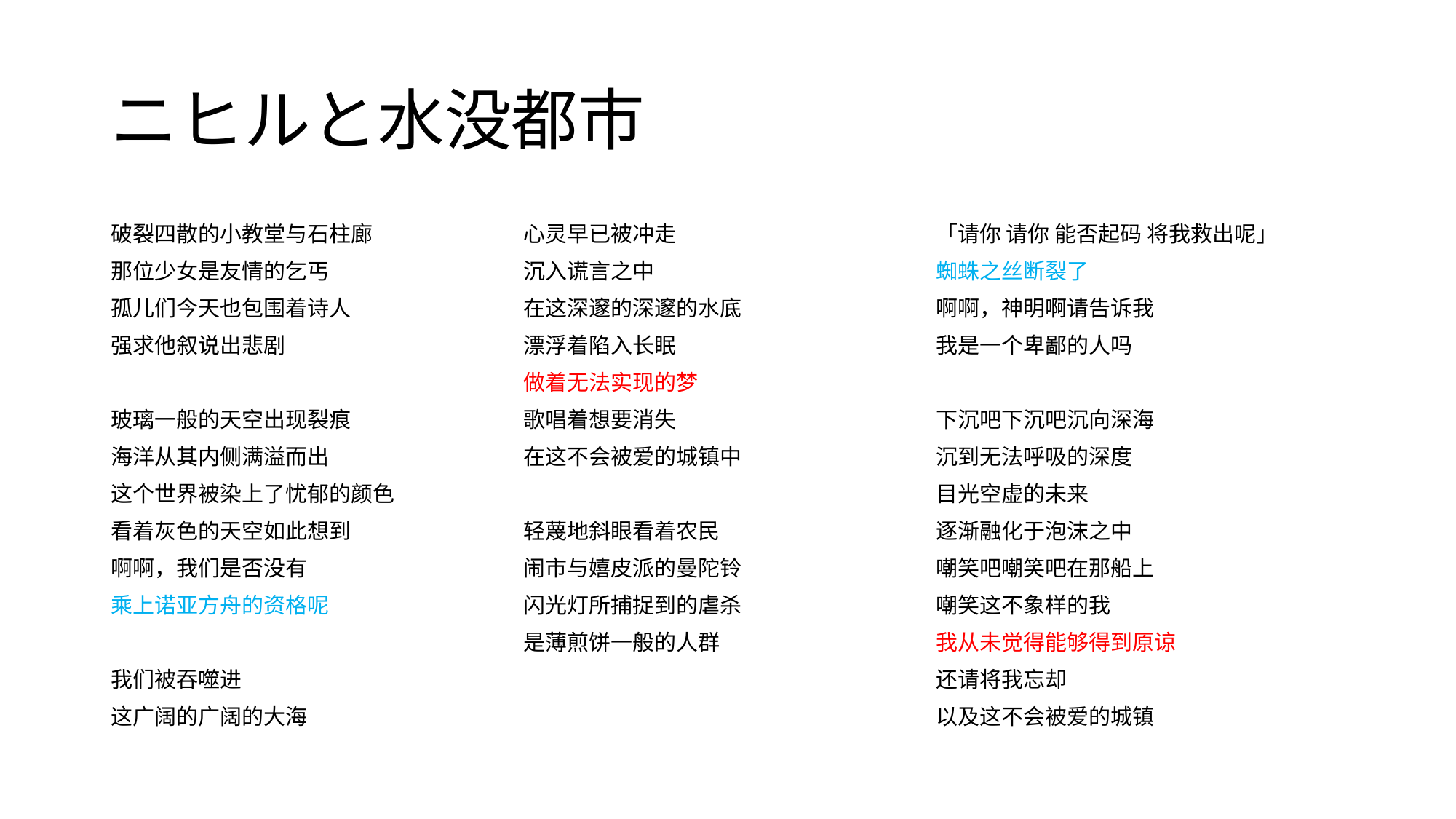

# ニヒルと水没都市
破裂四散的小教堂与石柱廊
那位少女是友情的乞丐
孤儿们今天也包围着诗人
强求他叙说出悲剧

玻璃一般的天空出现裂痕
海洋从其内侧满溢而出
这个世界被染上了忧郁的颜色
看着灰色的天空如此想到
啊啊，我们是否没有
乘上诺亚方舟的资格呢

我们被吞噬进
这广阔的广阔的大海
心灵早已被冲走
沉入谎言之中
在这深邃的深邃的水底
漂浮着陷入长眠
做着无法实现的梦
歌唱着想要消失
在这不会被爱的城镇中

轻蔑地斜眼看着农民
闹市与嬉皮派的曼陀铃
闪光灯所捕捉到的虐杀
是薄煎饼一般的人群

「请你 请你 能否起码 将我救出呢」
蜘蛛之丝断裂了
啊啊，神明啊请告诉我
我是一个卑鄙的人吗

下沉吧下沉吧沉向深海
沉到无法呼吸的深度
目光空虚的未来
逐渐融化于泡沫之中
嘲笑吧嘲笑吧在那船上
嘲笑这不象样的我
我从未觉得能够得到原谅
还请将我忘却
以及这不会被爱的城镇